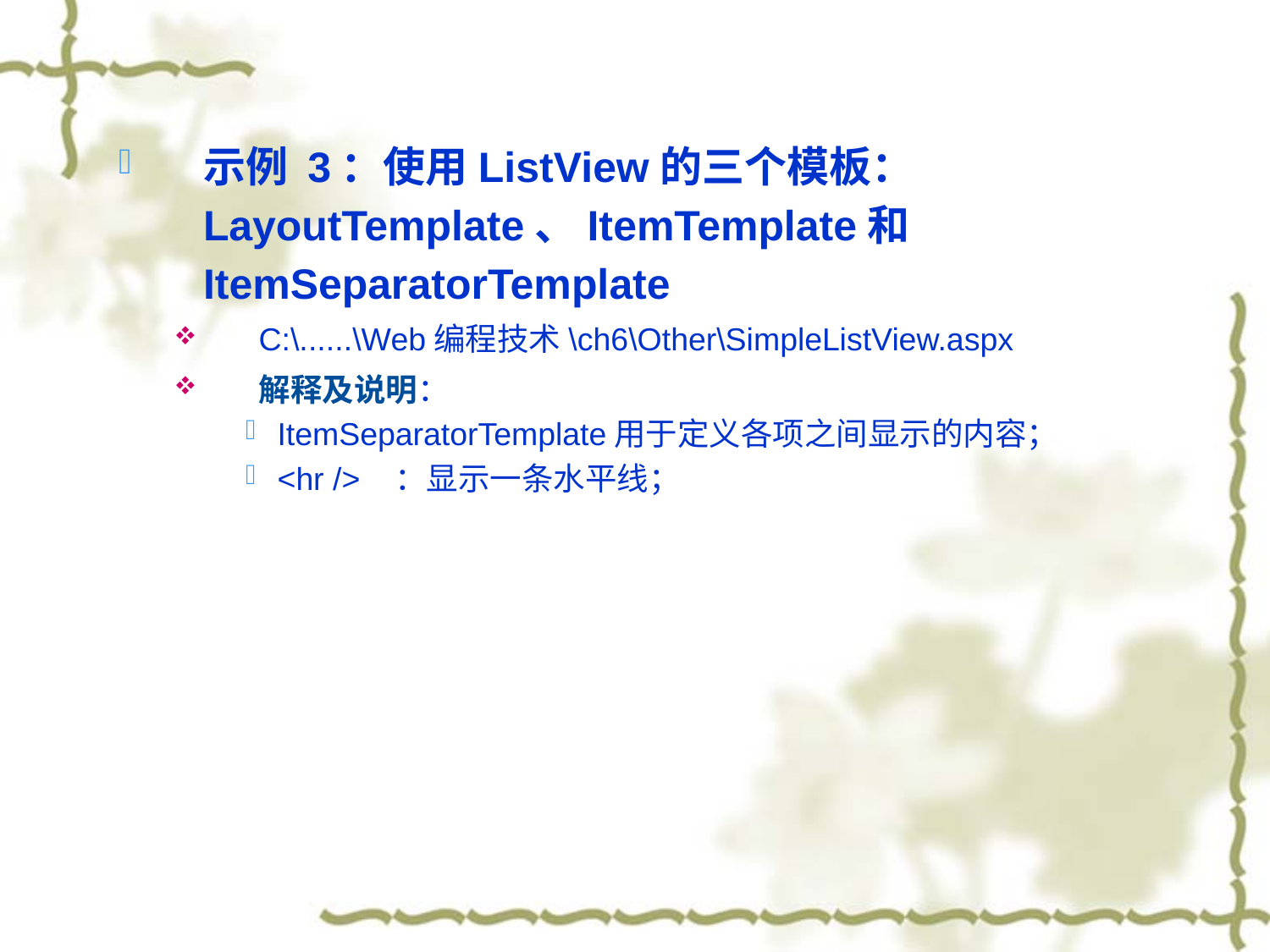

示例 3：使用ListView的三个模板： LayoutTemplate、ItemTemplate和ItemSeparatorTemplate
C:\......\Web编程技术\ch6\Other\SimpleListView.aspx
解释及说明：
ItemSeparatorTemplate用于定义各项之间显示的内容；
<hr />   ：显示一条水平线；